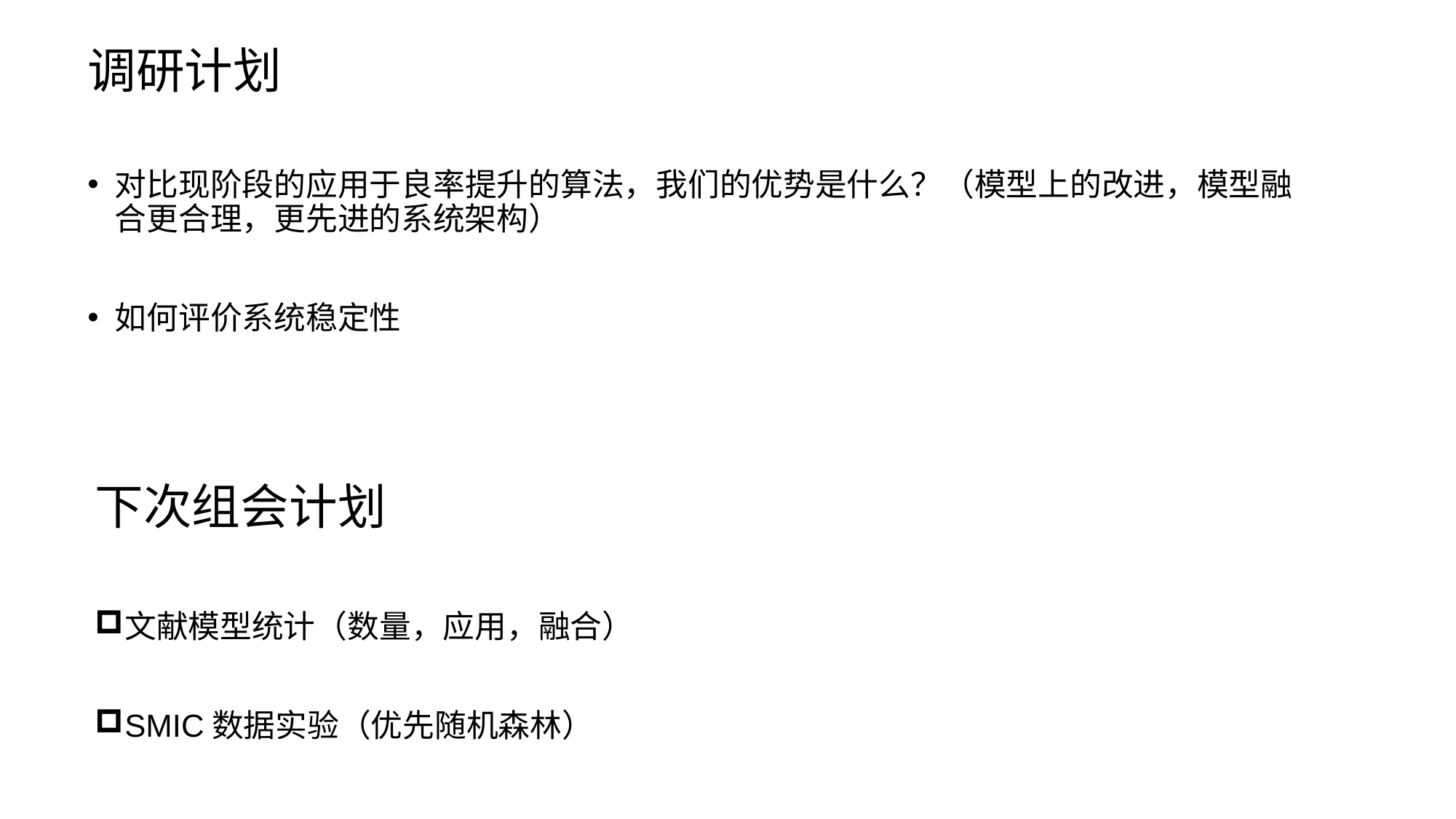

# 调研计划
对比现阶段的应用于良率提升的算法，我们的优势是什么？（模型上的改进，模型融合更合理，更先进的系统架构）

如何评价系统稳定性

下次组会计划

文献模型统计（数量，应用，融合）

SMIC数据实验（优先随机森林）